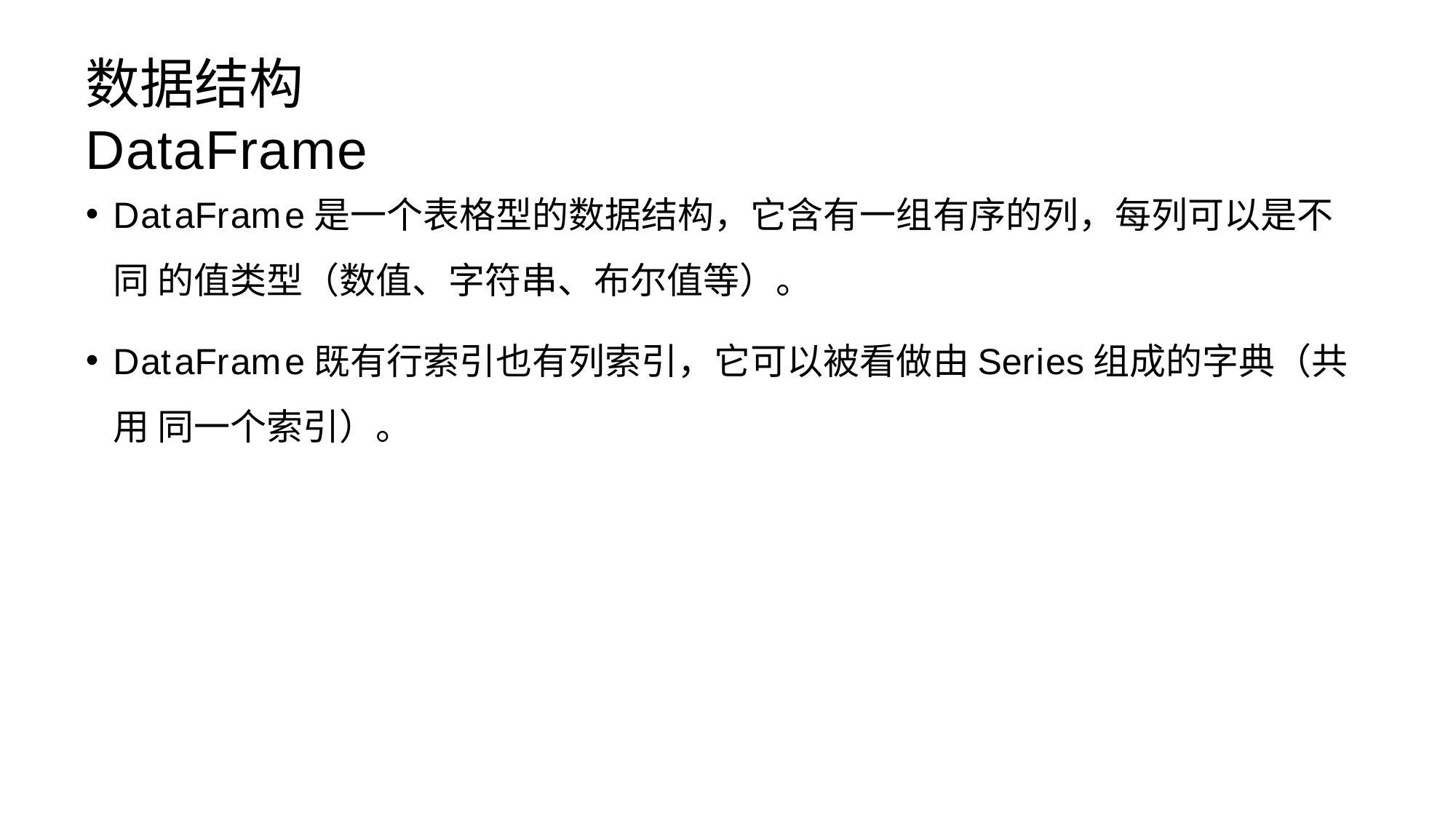

# 数据结构 DataFrame
DataFrame是一个表格型的数据结构，它含有一组有序的列，每列可以是不同 的值类型（数值、字符串、布尔值等）。
DataFrame既有行索引也有列索引，它可以被看做由Series组成的字典（共用 同一个索引）。